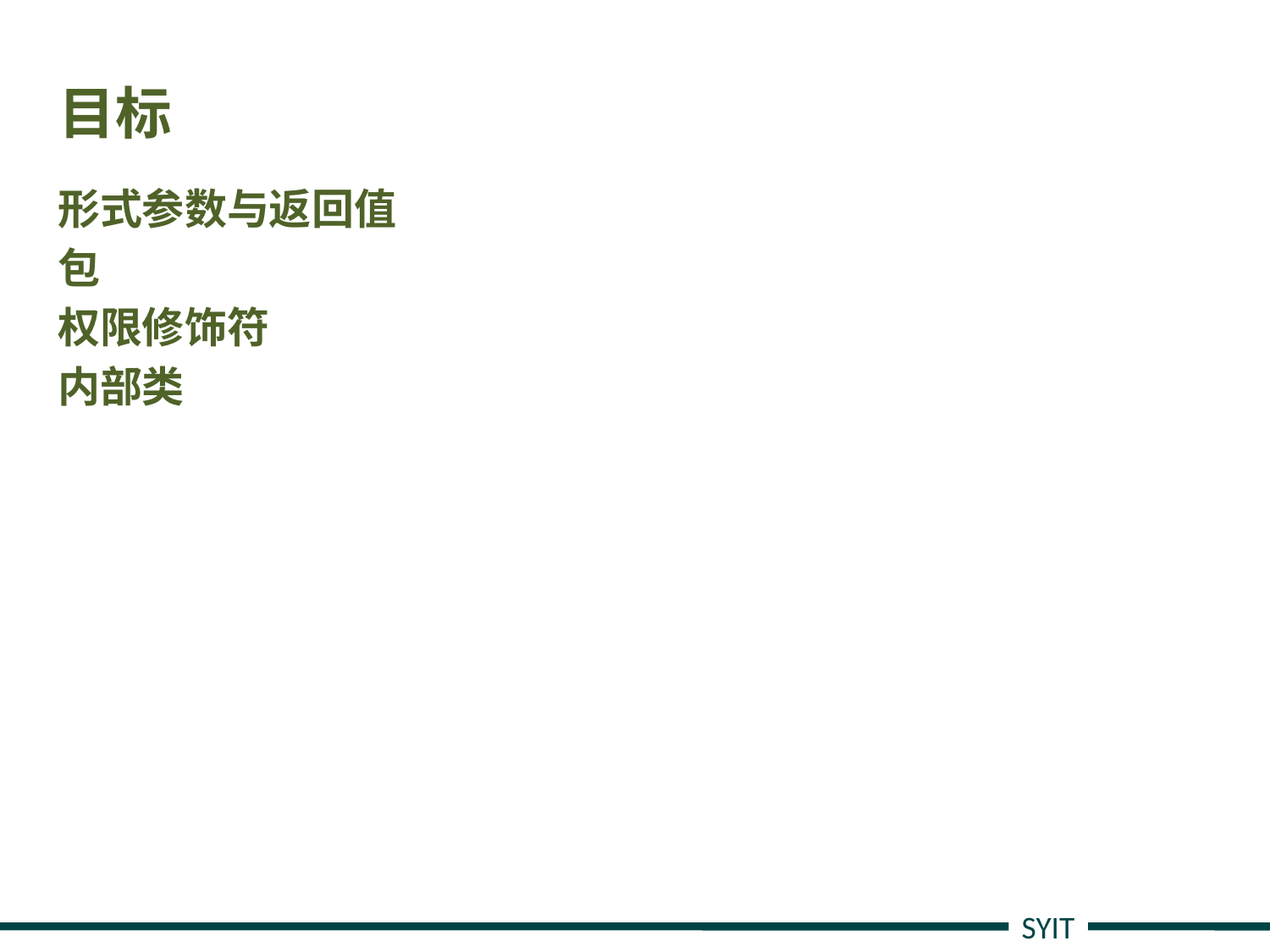

# 目标
形式参数与返回值
包
权限修饰符
内部类

SYIT